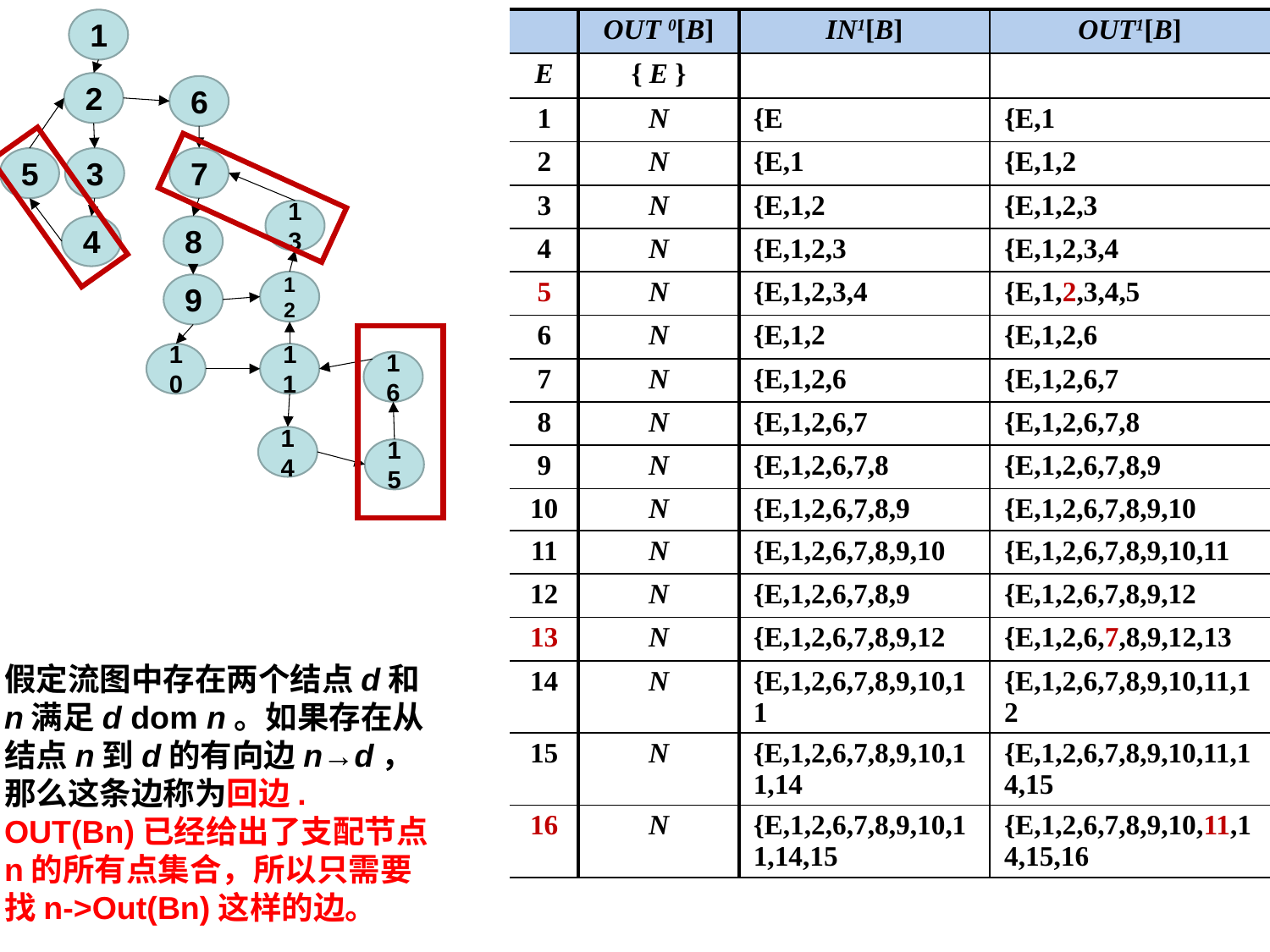

1
2
6
7
5
3
13
4
8
12
9
10
11
16
14
15

|  | OUT 0[B] | IN1[B] | OUT1[B] |
| --- | --- | --- | --- |
| E | { E } |  |  |
| 1 | N | {E | {E,1 |
| 2 | N | {E,1 | {E,1,2 |
| 3 | N | {E,1,2 | {E,1,2,3 |
| 4 | N | {E,1,2,3 | {E,1,2,3,4 |
| 5 | N | {E,1,2,3,4 | {E,1,2,3,4,5 |
| 6 | N | {E,1,2 | {E,1,2,6 |
| 7 | N | {E,1,2,6 | {E,1,2,6,7 |
| 8 | N | {E,1,2,6,7 | {E,1,2,6,7,8 |
| 9 | N | {E,1,2,6,7,8 | {E,1,2,6,7,8,9 |
| 10 | N | {E,1,2,6,7,8,9 | {E,1,2,6,7,8,9,10 |
| 11 | N | {E,1,2,6,7,8,9,10 | {E,1,2,6,7,8,9,10,11 |
| --- | --- | --- | --- |
| 12 | N | {E,1,2,6,7,8,9 | {E,1,2,6,7,8,9,12 |
| 13 | N | {E,1,2,6,7,8,9,12 | {E,1,2,6,7,8,9,12,13 |
| 14 | N | {E,1,2,6,7,8,9,10,11 | {E,1,2,6,7,8,9,10,11,12 |
| 15 | N | {E,1,2,6,7,8,9,10,11,14 | {E,1,2,6,7,8,9,10,11,14,15 |
| 16 | N | {E,1,2,6,7,8,9,10,11,14,15 | {E,1,2,6,7,8,9,10,11,14,15,16 |
假定流图中存在两个结点d和n满足d dom n。如果存在从结点n到d的有向边n→d，那么这条边称为回边.
OUT(Bn)已经给出了支配节点n的所有点集合，所以只需要找n->Out(Bn)这样的边。